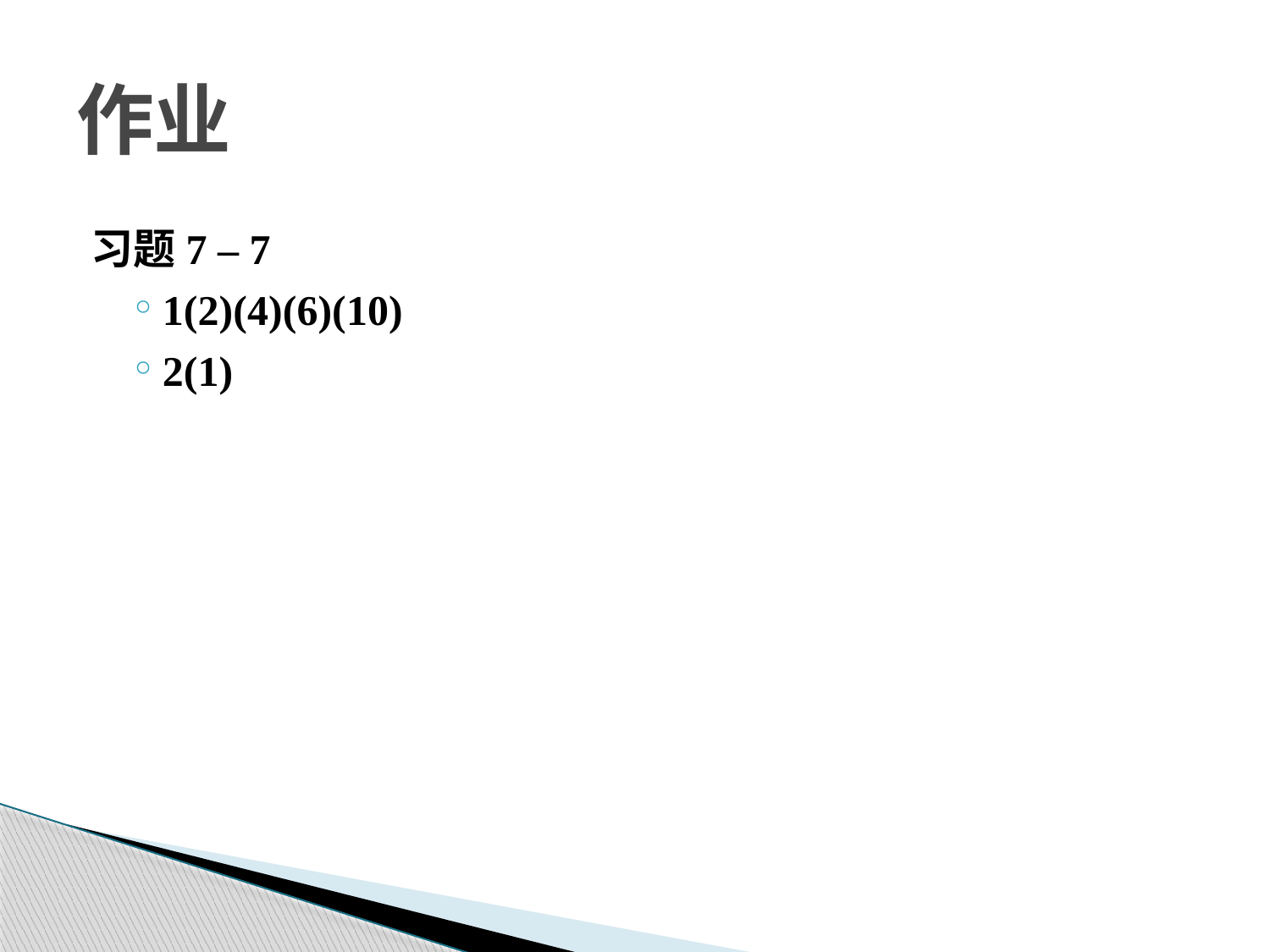

# 作业
习题7 – 7
1(2)(4)(6)(10)
2(1)